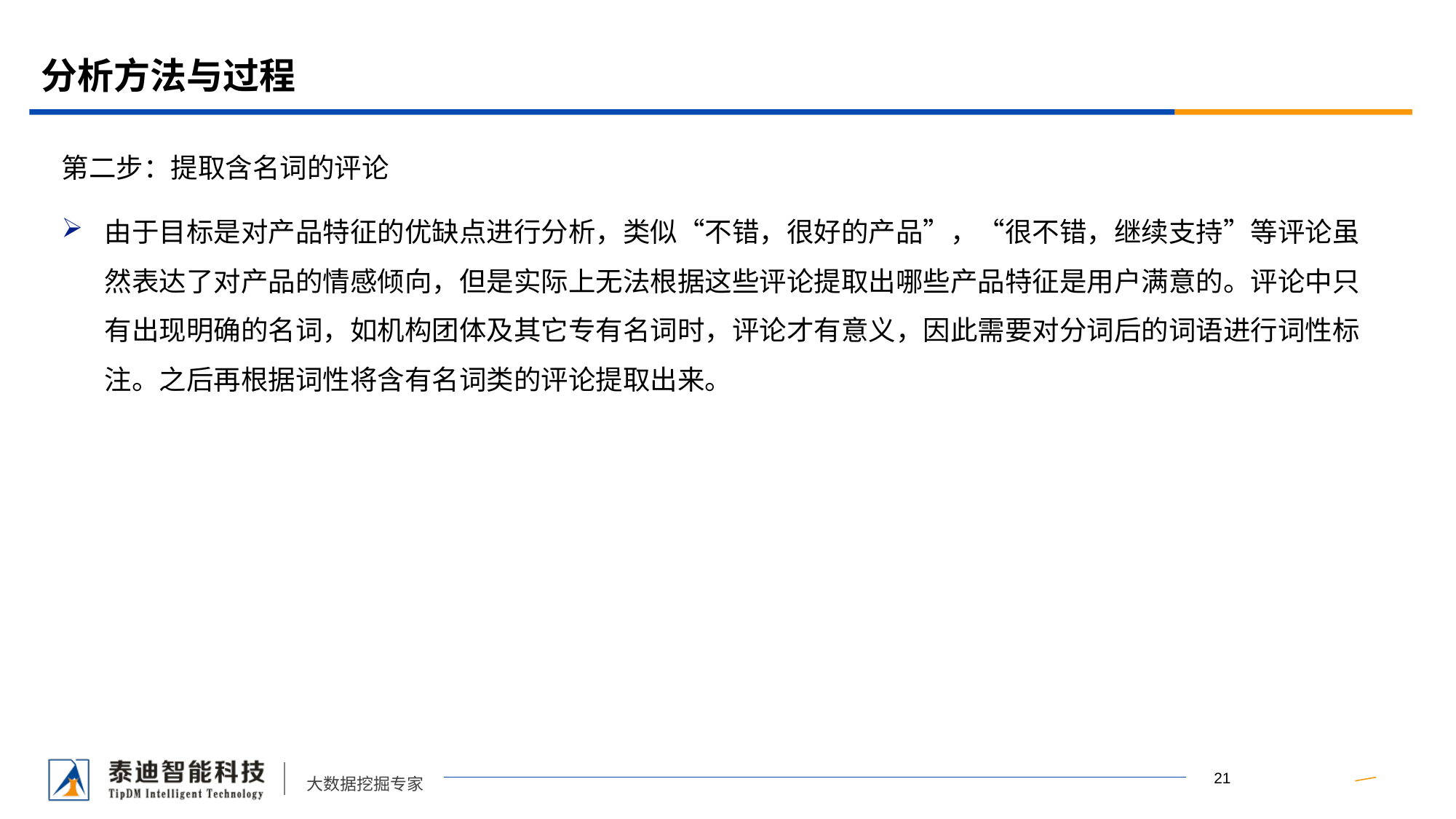

# 分析方法与过程
第二步：提取含名词的评论
由于目标是对产品特征的优缺点进行分析，类似“不错，很好的产品”，“很不错，继续支持”等评论虽然表达了对产品的情感倾向，但是实际上无法根据这些评论提取出哪些产品特征是用户满意的。评论中只有出现明确的名词，如机构团体及其它专有名词时，评论才有意义，因此需要对分词后的词语进行词性标注。之后再根据词性将含有名词类的评论提取出来。